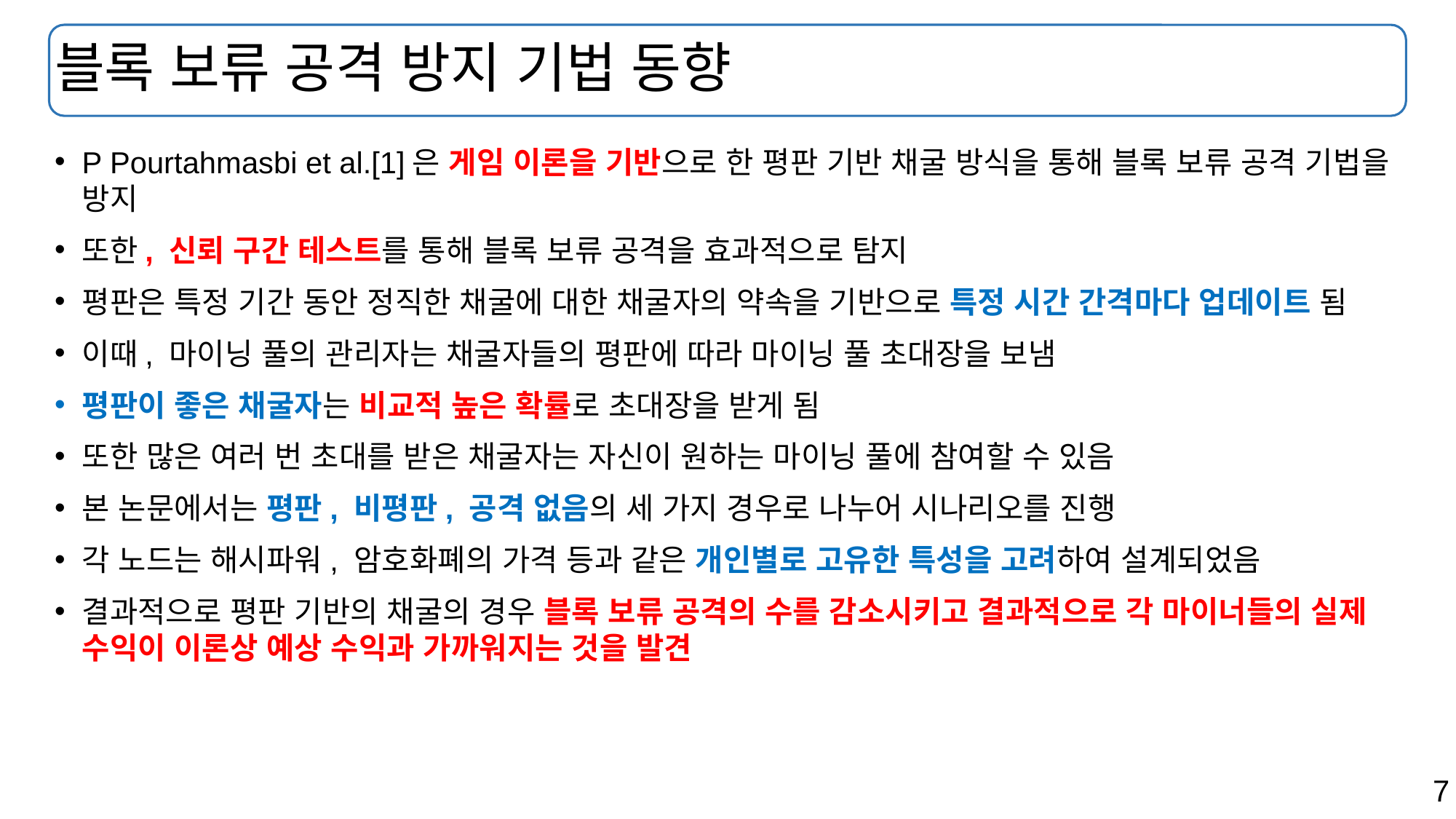

# 블록 보류 공격 방지 기법 동향
P Pourtahmasbi et al.[1]은 게임 이론을 기반으로 한 평판 기반 채굴 방식을 통해 블록 보류 공격 기법을 방지
또한, 신뢰 구간 테스트를 통해 블록 보류 공격을 효과적으로 탐지
평판은 특정 기간 동안 정직한 채굴에 대한 채굴자의 약속을 기반으로 특정 시간 간격마다 업데이트 됨
이때, 마이닝 풀의 관리자는 채굴자들의 평판에 따라 마이닝 풀 초대장을 보냄
평판이 좋은 채굴자는 비교적 높은 확률로 초대장을 받게 됨
또한 많은 여러 번 초대를 받은 채굴자는 자신이 원하는 마이닝 풀에 참여할 수 있음
본 논문에서는 평판, 비평판, 공격 없음의 세 가지 경우로 나누어 시나리오를 진행
각 노드는 해시파워, 암호화폐의 가격 등과 같은 개인별로 고유한 특성을 고려하여 설계되었음
결과적으로 평판 기반의 채굴의 경우 블록 보류 공격의 수를 감소시키고 결과적으로 각 마이너들의 실제 수익이 이론상 예상 수익과 가까워지는 것을 발견
7